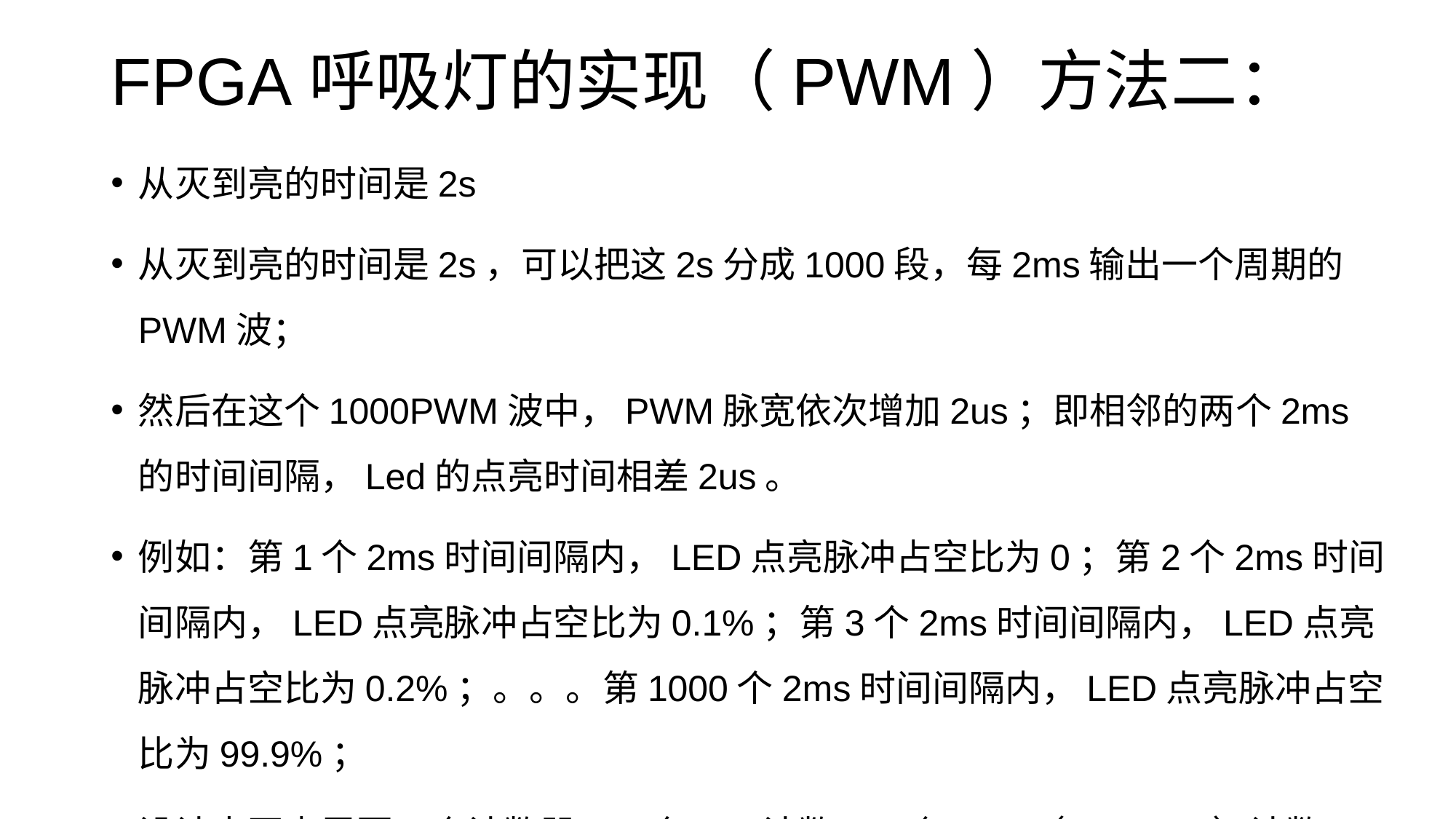

# FPGA呼吸灯的实现（PWM）方法二：
从灭到亮的时间是2s
从灭到亮的时间是2s，可以把这2s分成1000段，每2ms输出一个周期的PWM波；
然后在这个1000PWM波中，PWM脉宽依次增加2us；即相邻的两个2ms的时间间隔，Led的点亮时间相差2us。
例如：第1个2ms时间间隔内，LED点亮脉冲占空比为0；第2个2ms时间间隔内，LED点亮脉冲占空比为0.1%；第3个2ms时间间隔内，LED点亮脉冲占空比为0.2%；。。。第1000个2ms时间间隔内，LED点亮脉冲占空比为99.9%；
设计中至少需要3个计数器，一个2us计数，一个2ms（2/1000s）计数，一个2s计数；